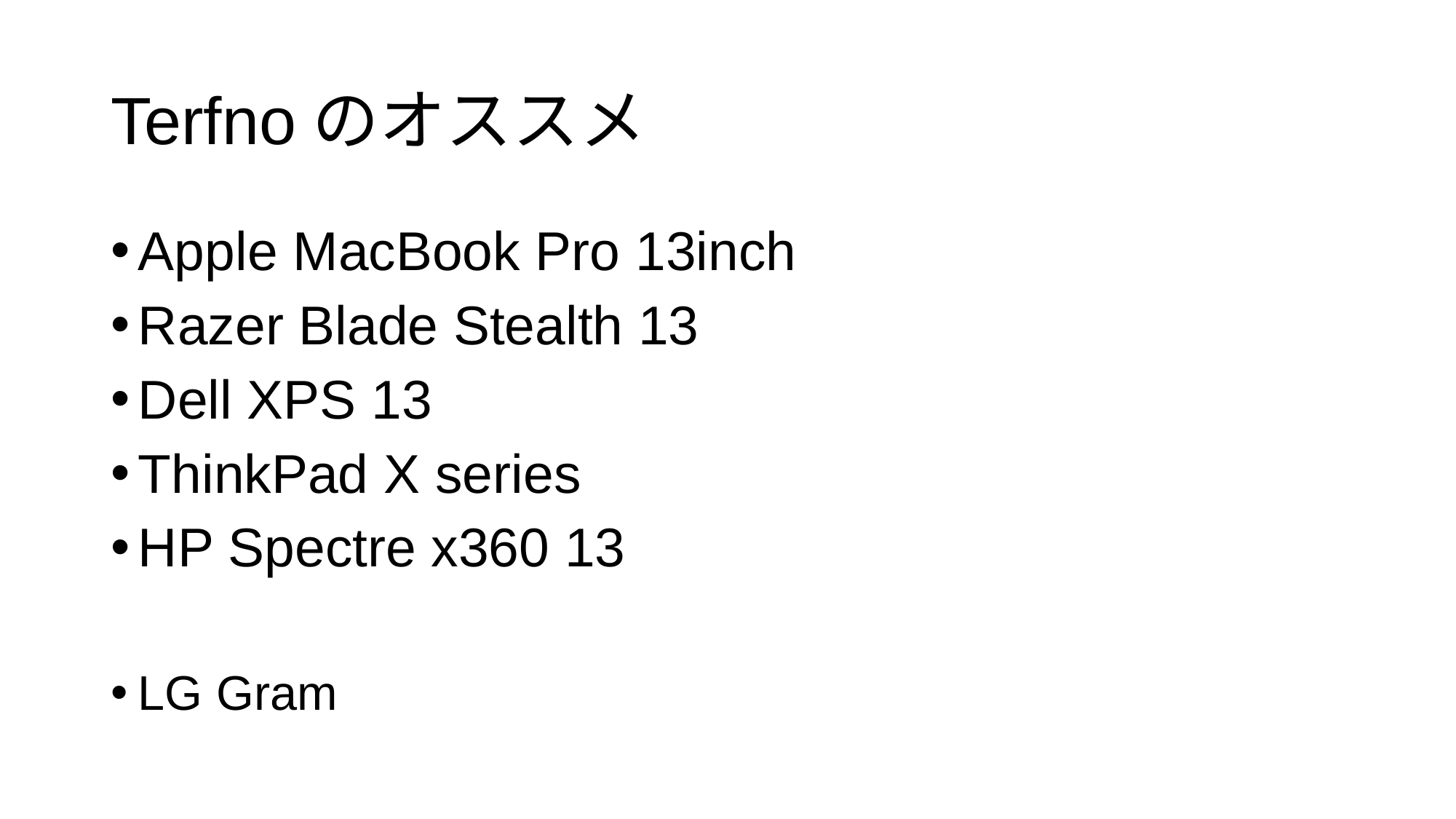

# Terfnoのオススメ
Apple MacBook Pro 13inch
Razer Blade Stealth 13
Dell XPS 13
ThinkPad X series
HP Spectre x360 13

LG Gram